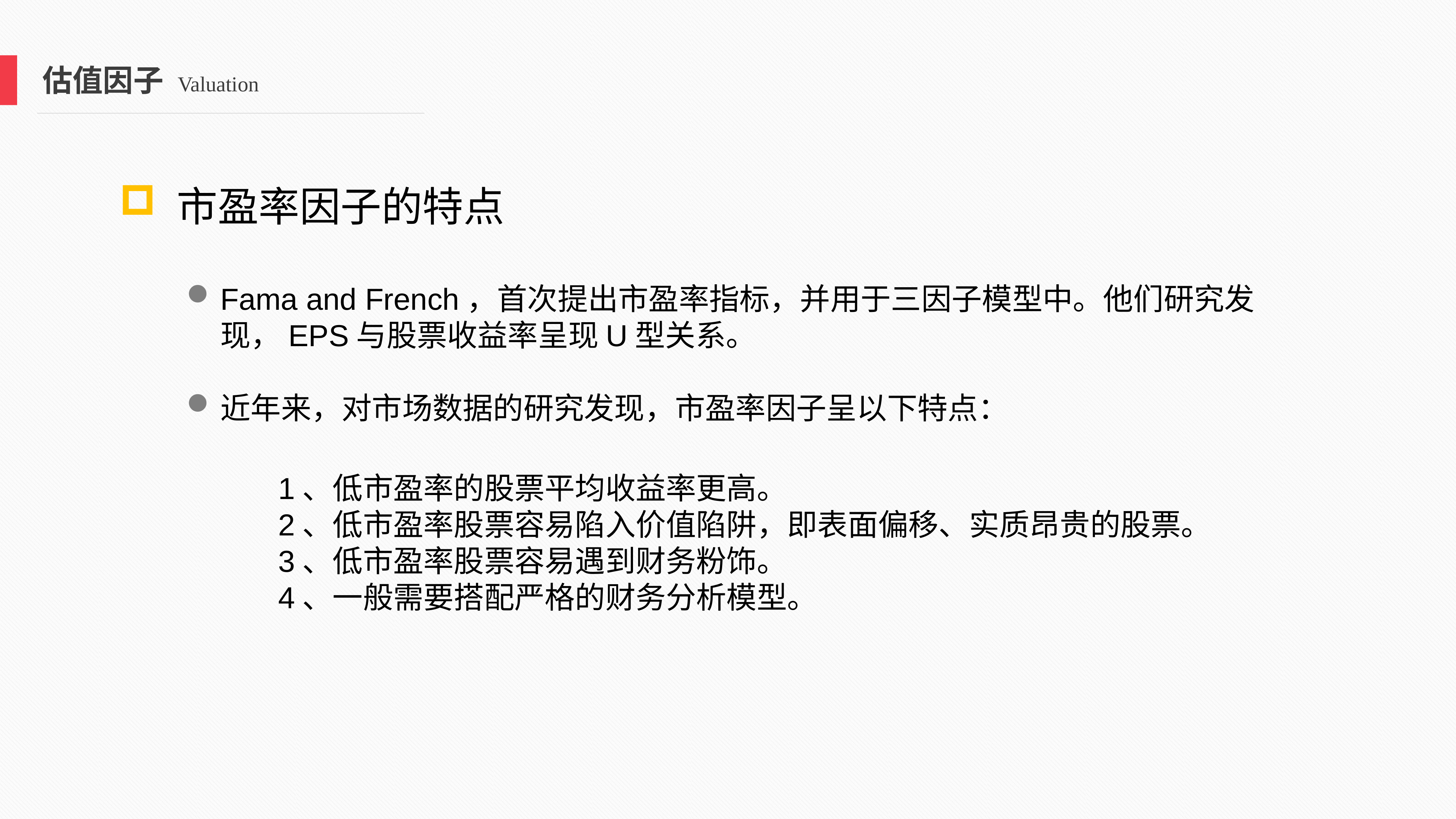

估值因子 Valuation
 市盈率因子的特点
Fama and French，首次提出市盈率指标，并用于三因子模型中。他们研究发现，EPS与股票收益率呈现U型关系。

近年来，对市场数据的研究发现，市盈率因子呈以下特点：

1、低市盈率的股票平均收益率更高。
2、低市盈率股票容易陷入价值陷阱，即表面偏移、实质昂贵的股票。
3、低市盈率股票容易遇到财务粉饰。
4、一般需要搭配严格的财务分析模型。